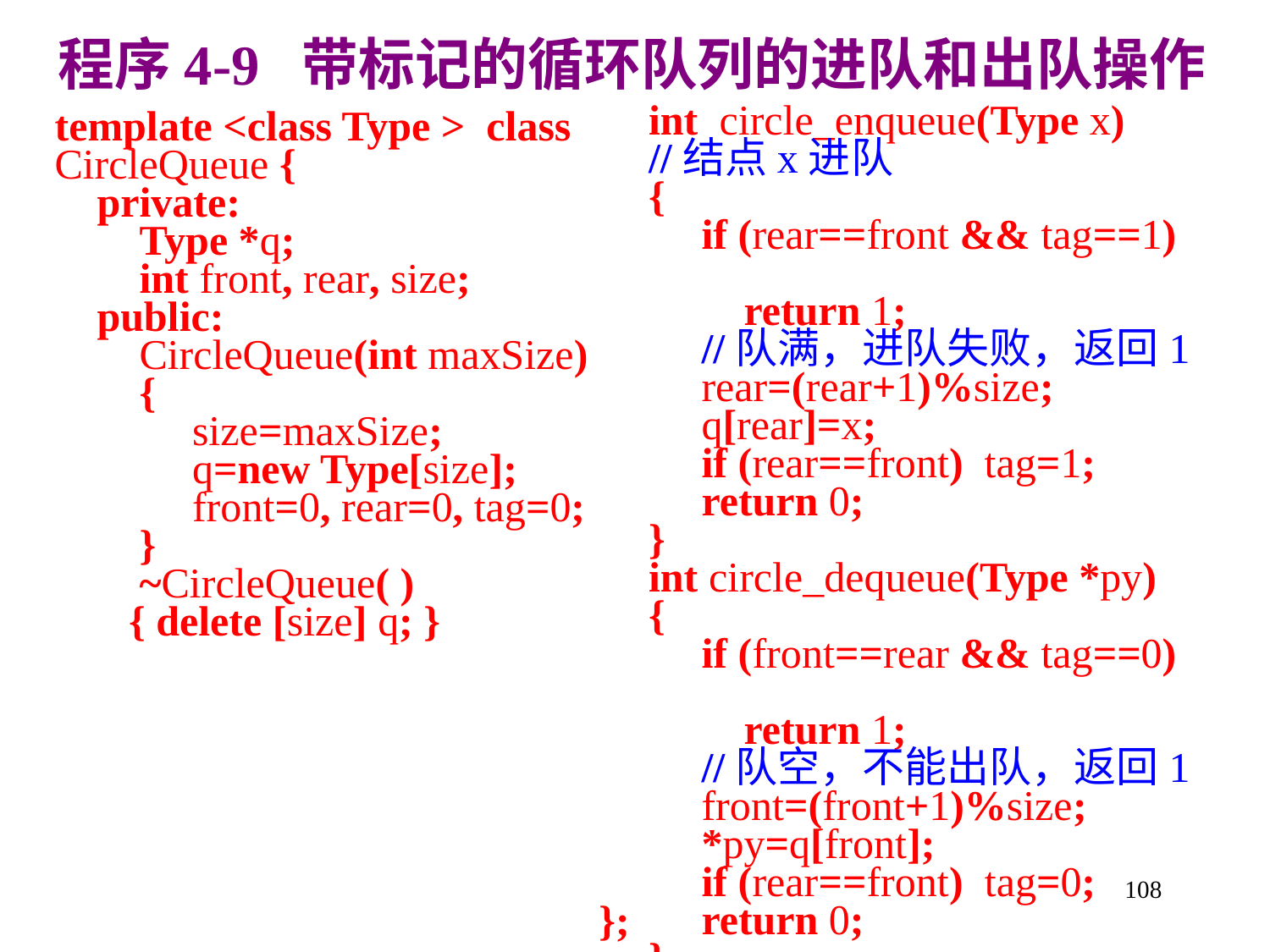

程序4-9  带标记的循环队列的进队和出队操作
int  circle_enqueue(Type x)
//结点x进队
{
     if (rear==front && tag==1)
         return 1;
     //队满，进队失败，返回1
     rear=(rear+1)%size;
     q[rear]=x;
     if (rear==front)  tag=1;
     return 0;
}
int circle_dequeue(Type *py)
{
     if (front==rear && tag==0)
         return 1;
     //队空，不能出队，返回1
     front=(front+1)%size;
     *py=q[front];
     if (rear==front)  tag=0;
     return 0;
}

template <class Type >  class
CircleQueue {
    private:
        Type *q;
        int front, rear, size;
    public:
        CircleQueue(int maxSize)
        {
             size=maxSize;
             q=new Type[size];
             front=0, rear=0, tag=0;
        }
        ~CircleQueue( )
       { delete [size] q; }
108
};